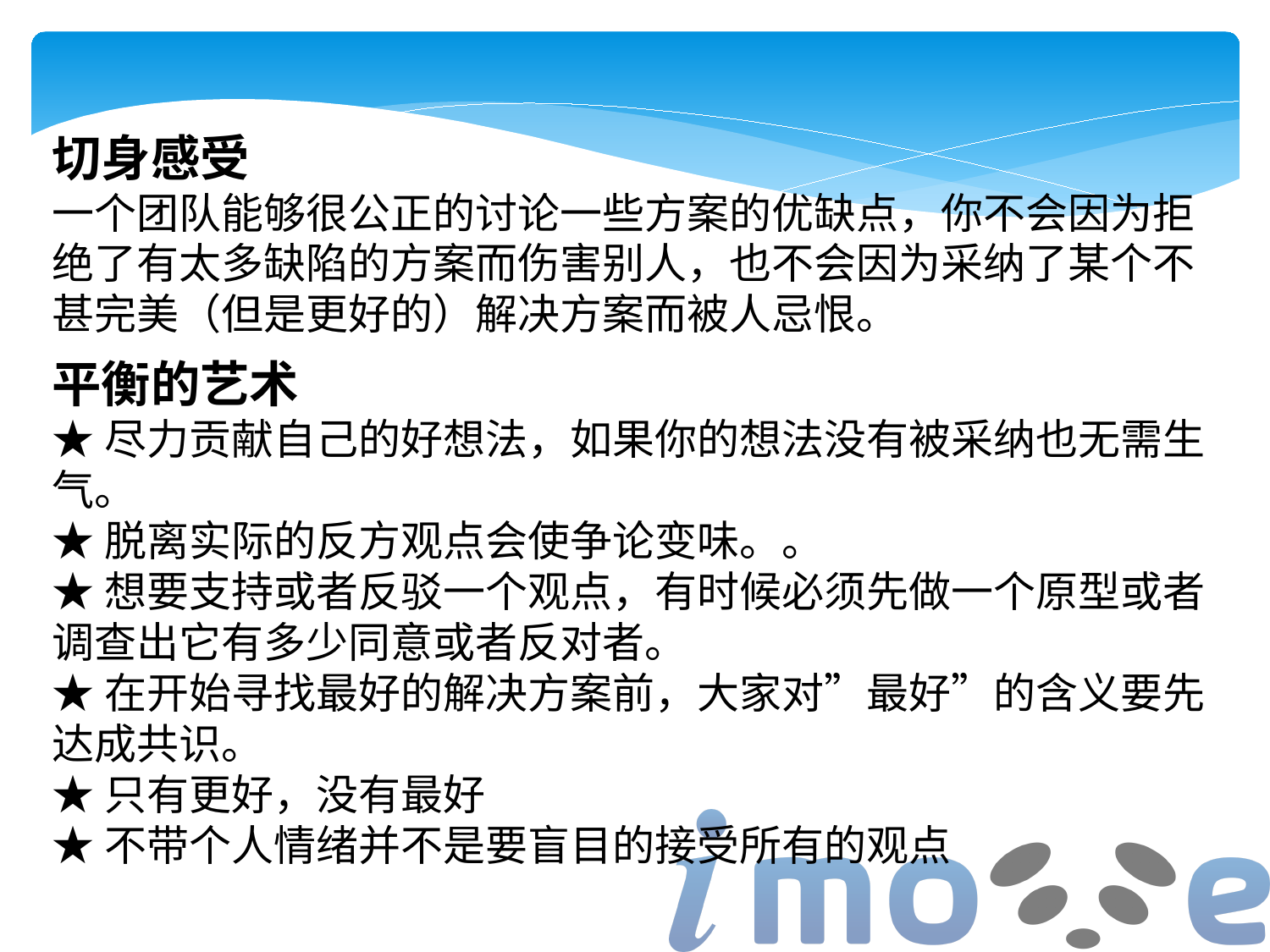

切身感受
一个团队能够很公正的讨论一些方案的优缺点，你不会因为拒绝了有太多缺陷的方案而伤害别人，也不会因为采纳了某个不甚完美（但是更好的）解决方案而被人忌恨。
平衡的艺术
★尽力贡献自己的好想法，如果你的想法没有被采纳也无需生气。
★脱离实际的反方观点会使争论变味。。
★想要支持或者反驳一个观点，有时候必须先做一个原型或者调查出它有多少同意或者反对者。
★在开始寻找最好的解决方案前，大家对”最好”的含义要先达成共识。
★只有更好，没有最好
★不带个人情绪并不是要盲目的接受所有的观点